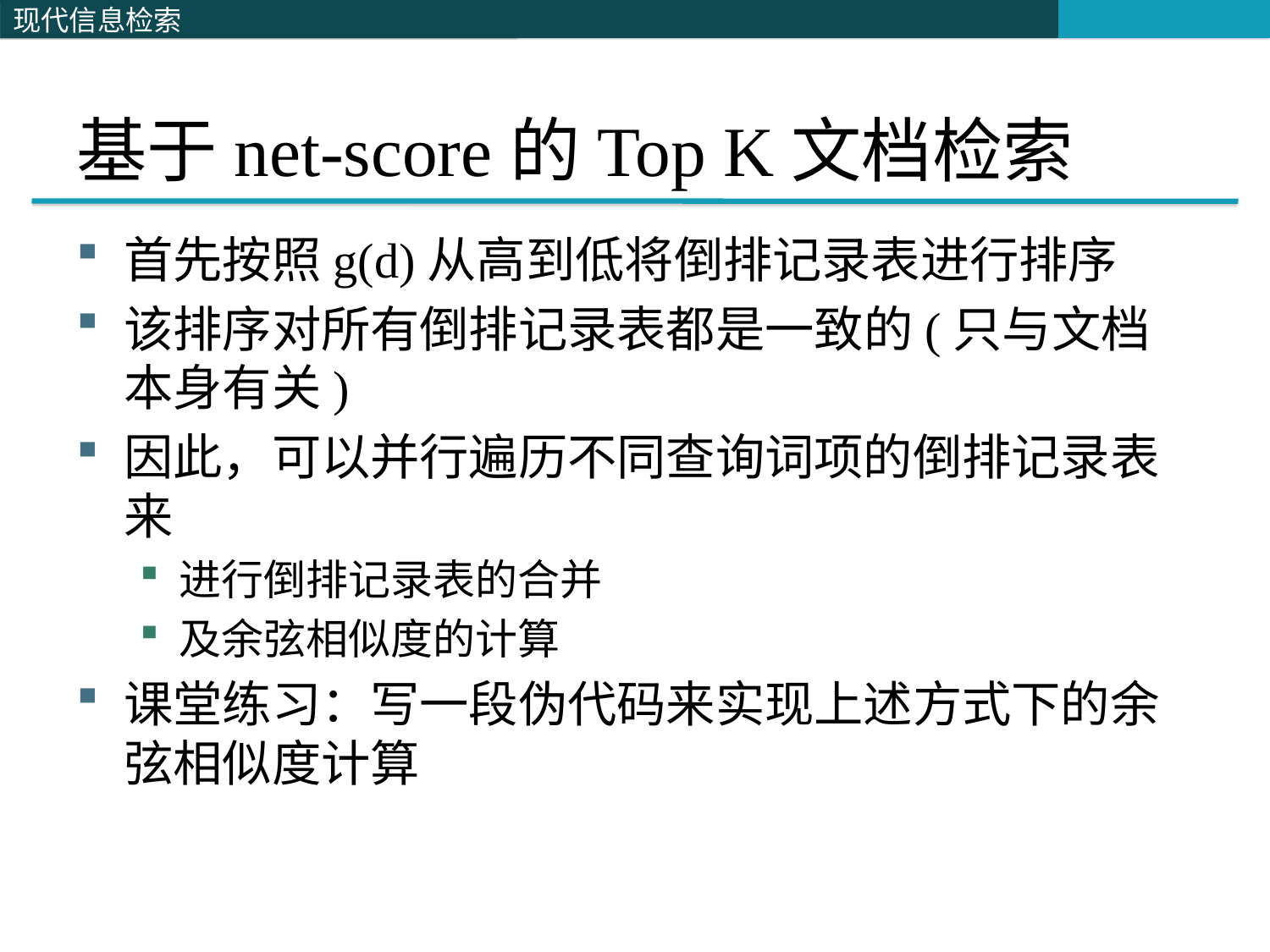

# 基于net-score的Top K文档检索
首先按照g(d)从高到低将倒排记录表进行排序
该排序对所有倒排记录表都是一致的(只与文档本身有关)
因此，可以并行遍历不同查询词项的倒排记录表来
进行倒排记录表的合并
及余弦相似度的计算
课堂练习：写一段伪代码来实现上述方式下的余弦相似度计算